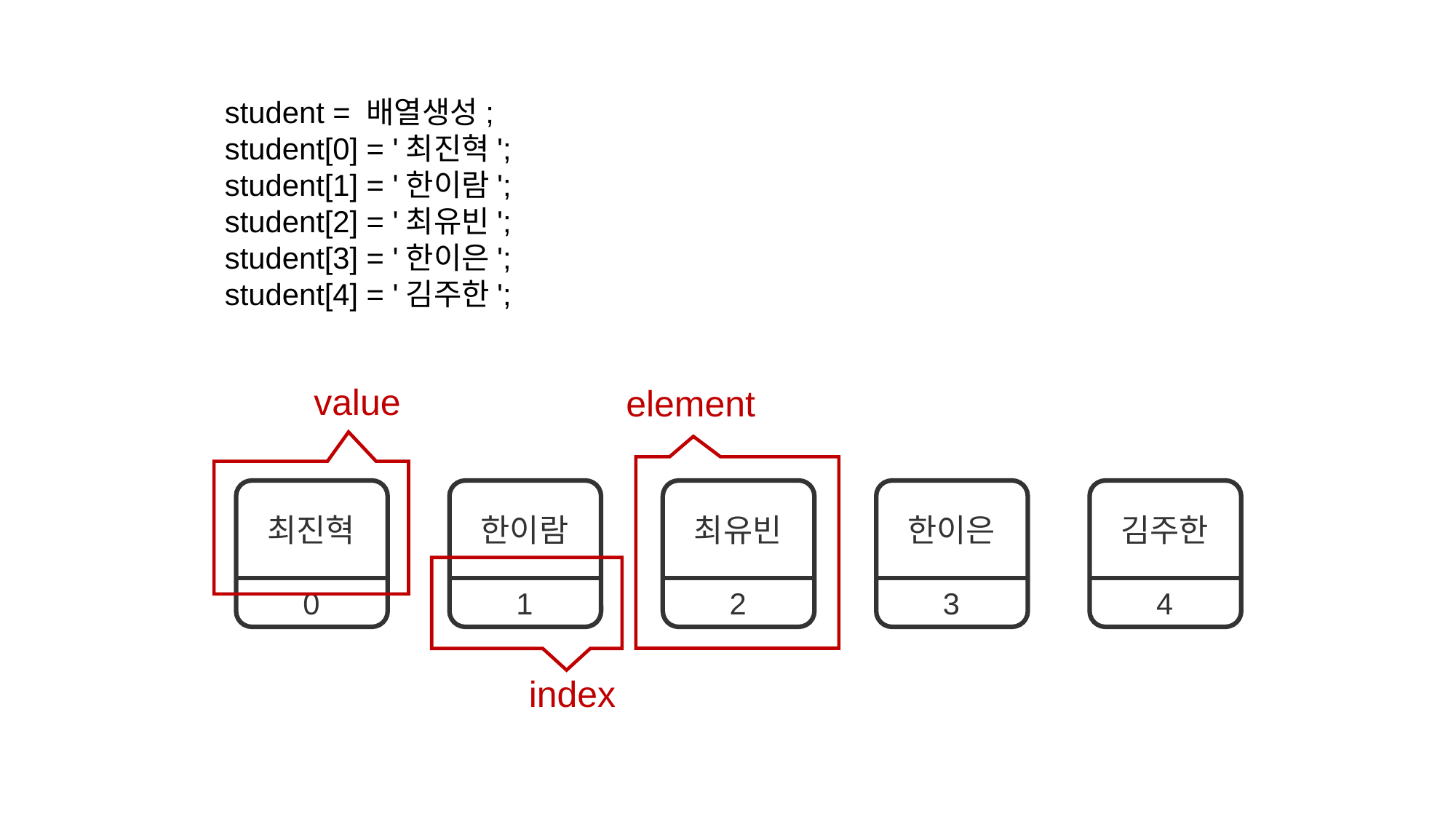

student = 배열생성;
student[0] = '최진혁';
student[1] = '한이람';
student[2] = '최유빈';
student[3] = '한이은';
student[4] = '김주한';
value
element

최진혁
0

한이람
1

최유빈
2

한이은
3

김주한
4

index